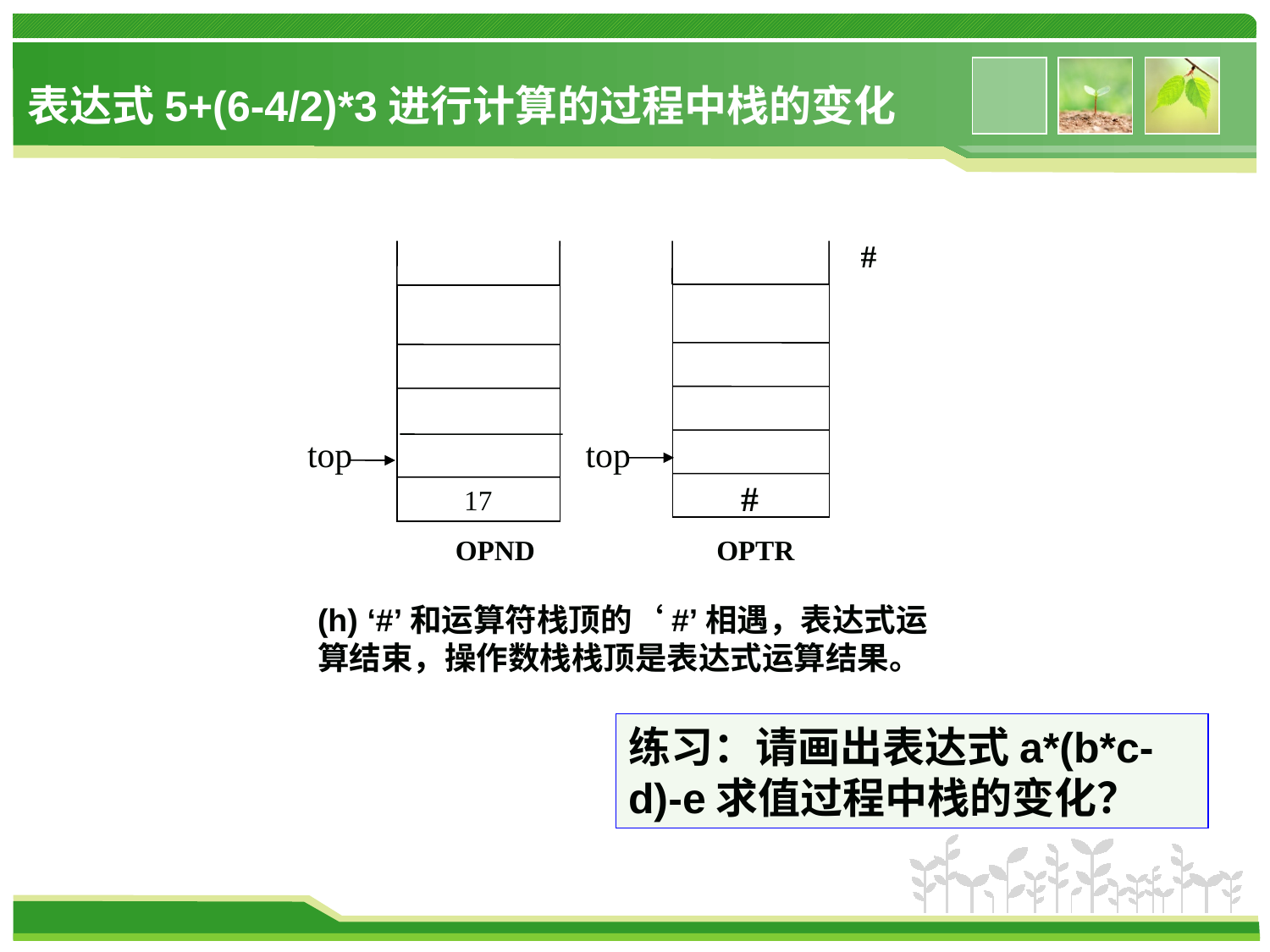

表达式5+(6-4/2)*3进行计算的过程中栈的变化
#

top

top

#

17

OPND                          OPTR

(h) ‘#’和运算符栈顶的‘#’相遇，表达式运算结束，操作数栈栈顶是表达式运算结果。

练习：请画出表达式a*(b*c-d)-e求值过程中栈的变化？
42